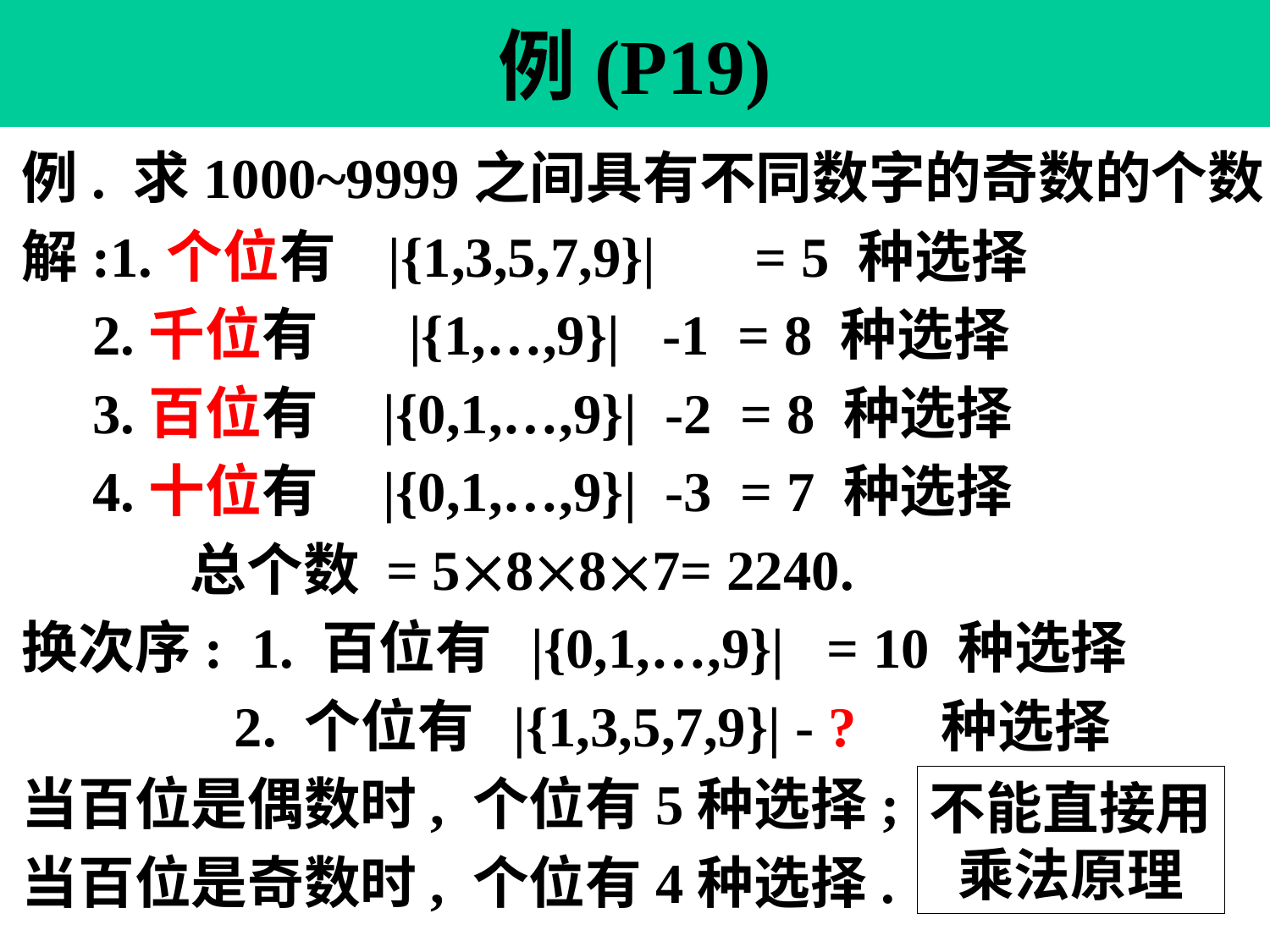

# 例(P19)
例. 求1000~9999之间具有不同数字的奇数的个数
解:1.个位有   |{1,3,5,7,9}|       = 5 种选择
     2.千位有      |{1,…,9}|   -1  = 8 种选择
     3.百位有    |{0,1,…,9}|  -2  = 8 种选择
     4.十位有    |{0,1,…,9}|  -3  = 7 种选择
            总个数 = 5×8×8×7= 2240.
换次序:  1. 百位有  |{0,1,…,9}|   = 10 种选择
               2. 个位有  |{1,3,5,7,9}| - ?     种选择
当百位是偶数时, 个位有5种选择;
当百位是奇数时, 个位有4种选择.
不能直接用
乘法原理